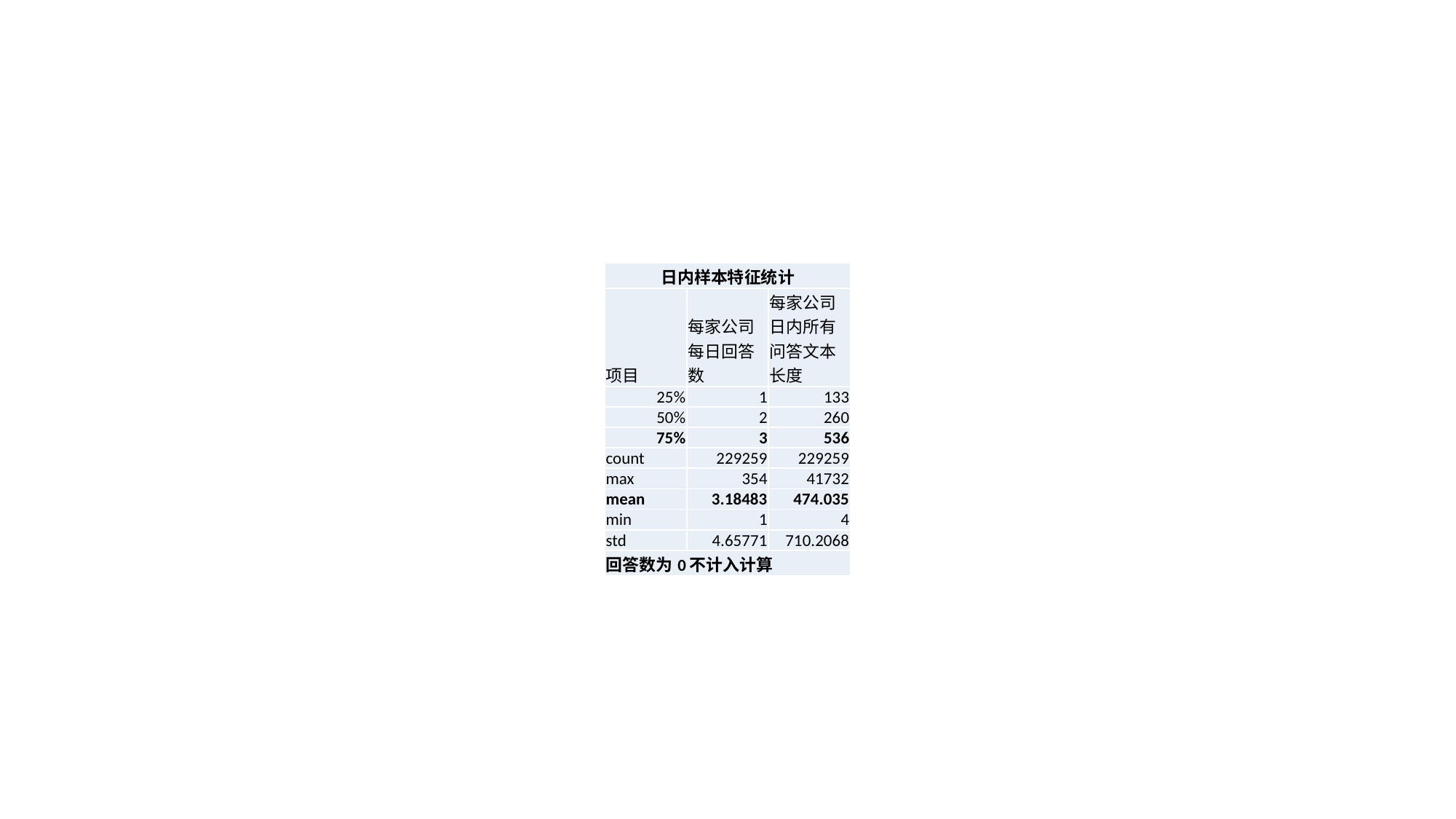

| 日内样本特征统计 |  |  |
| --- | --- | --- |
| 项目 | 每家公司每日回答数 | 每家公司日内所有问答文本长度 |
| 25% | 1 | 133 |
| 50% | 2 | 260 |
| 75% | 3 | 536 |
| count | 229259 | 229259 |
| max | 354 | 41732 |
| mean | 3.18483 | 474.035 |
| min | 1 | 4 |
| std | 4.65771 | 710.2068 |
| 回答数为0不计入计算 |  |  |